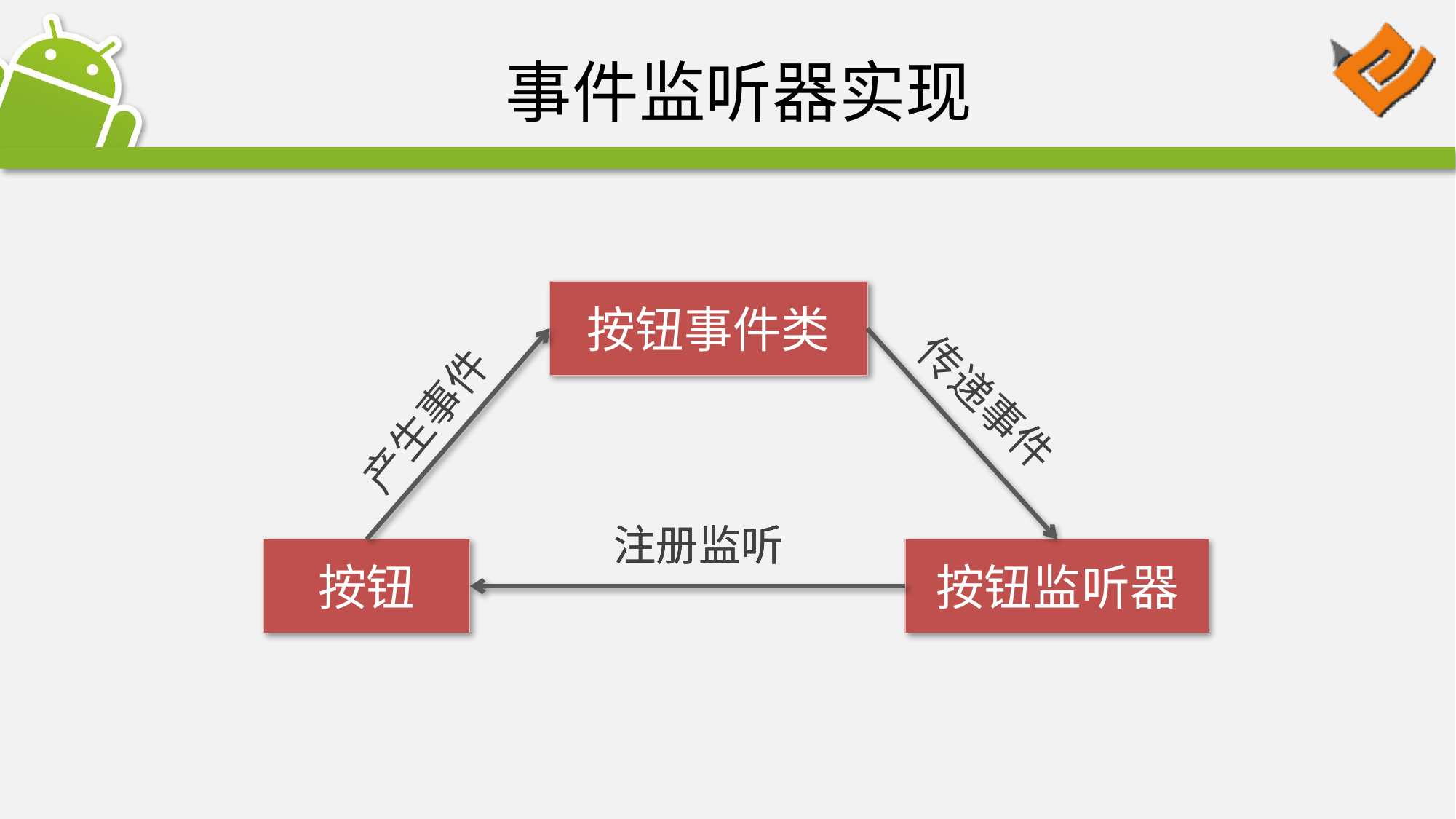

# 事件监听器实现
按钮事件类
传递事件
产生事件
注册监听
注册监听
按钮
按钮监听器